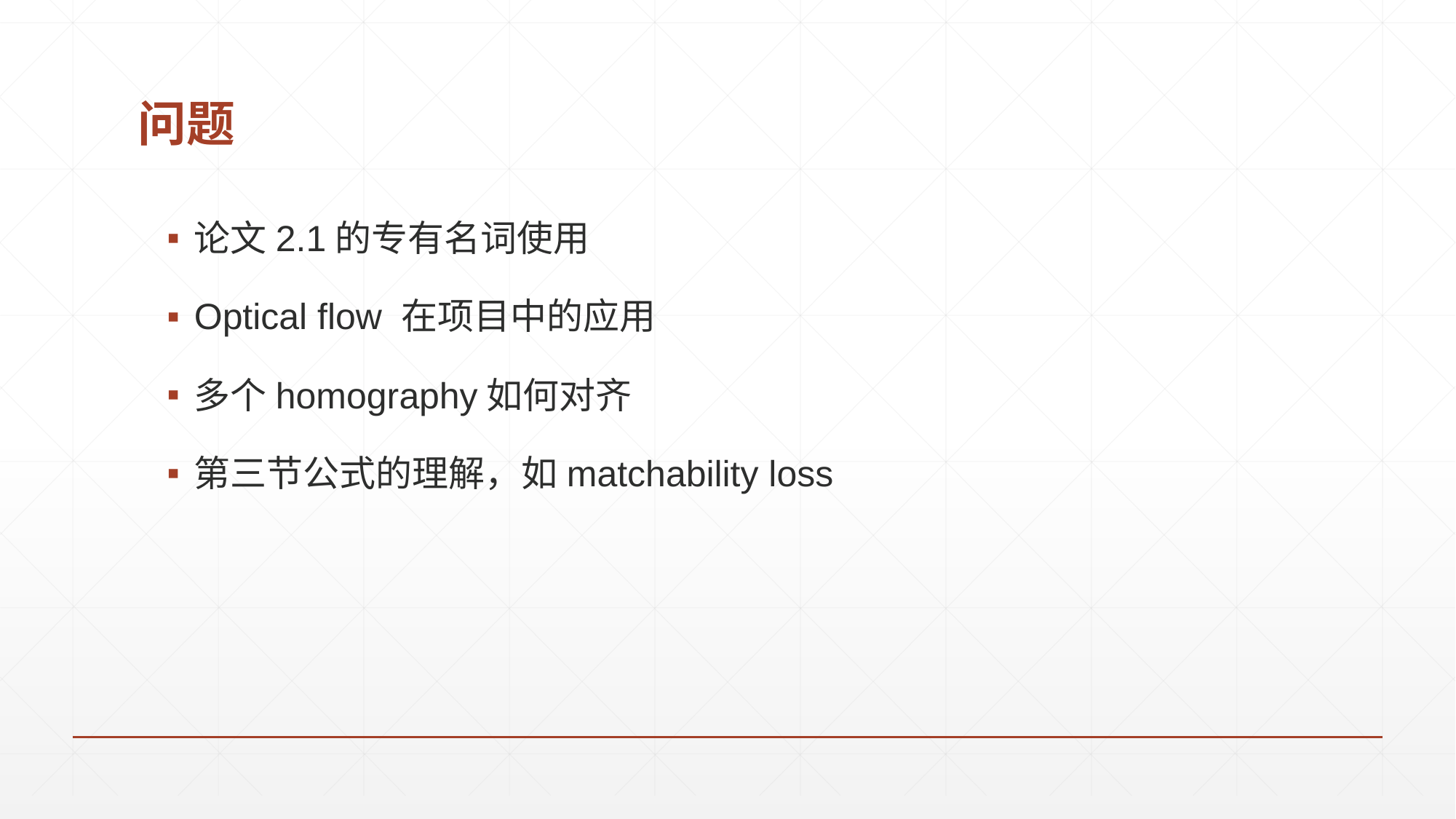

# 问题
论文2.1的专有名词使用

Optical flow 在项目中的应用

多个homography如何对齐

第三节公式的理解，如matchability loss